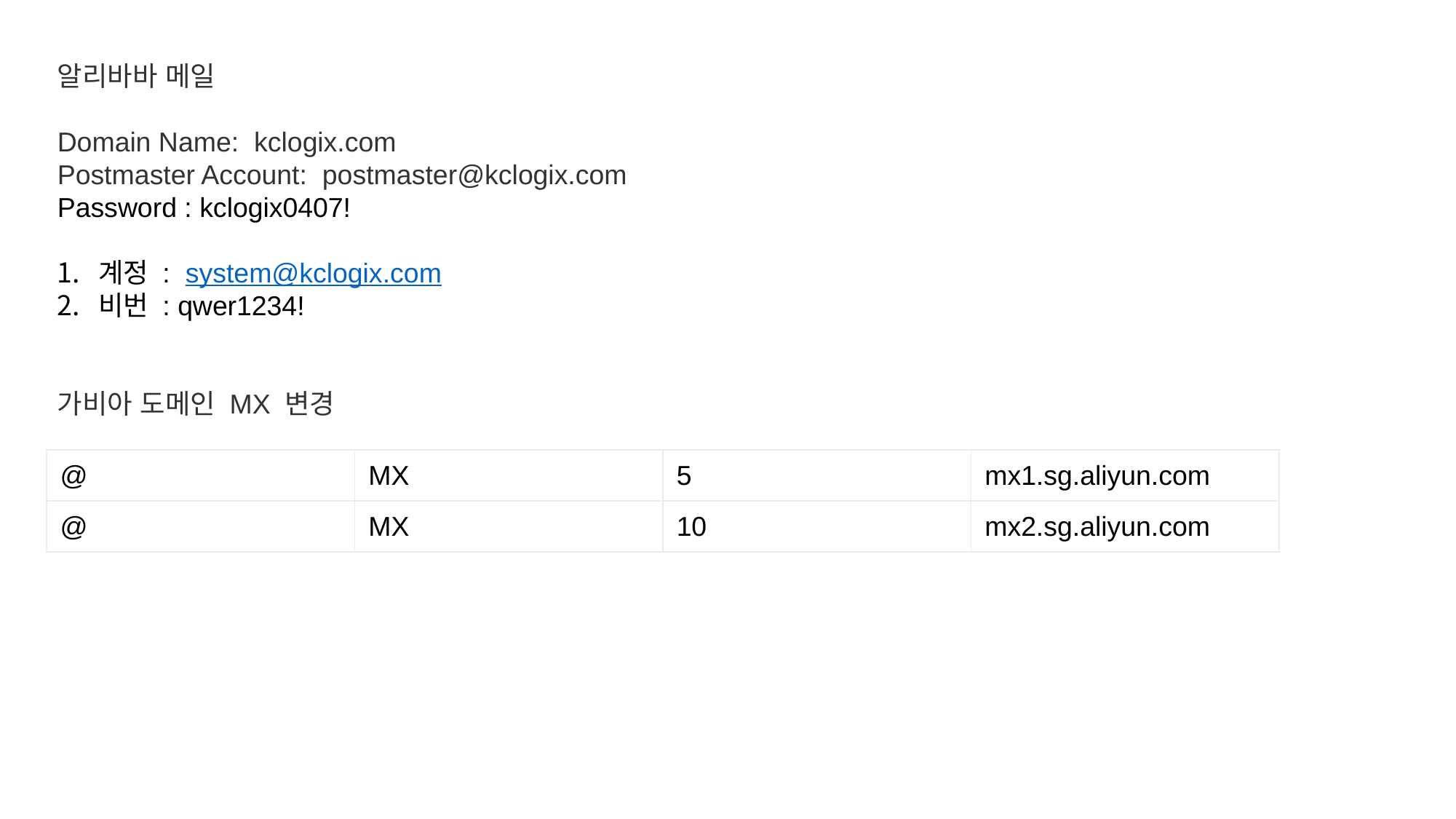

알리바바 메일

Domain Name:  kclogix.com
Postmaster Account:  postmaster@kclogix.com
Password : kclogix0407!

계정 :  system@kclogix.com
비번 : qwer1234!

가비아 도메인 MX 변경

| @ | MX | 5 | mx1.sg.aliyun.com |
| --- | --- | --- | --- |
| @ | MX | 10 | mx2.sg.aliyun.com |